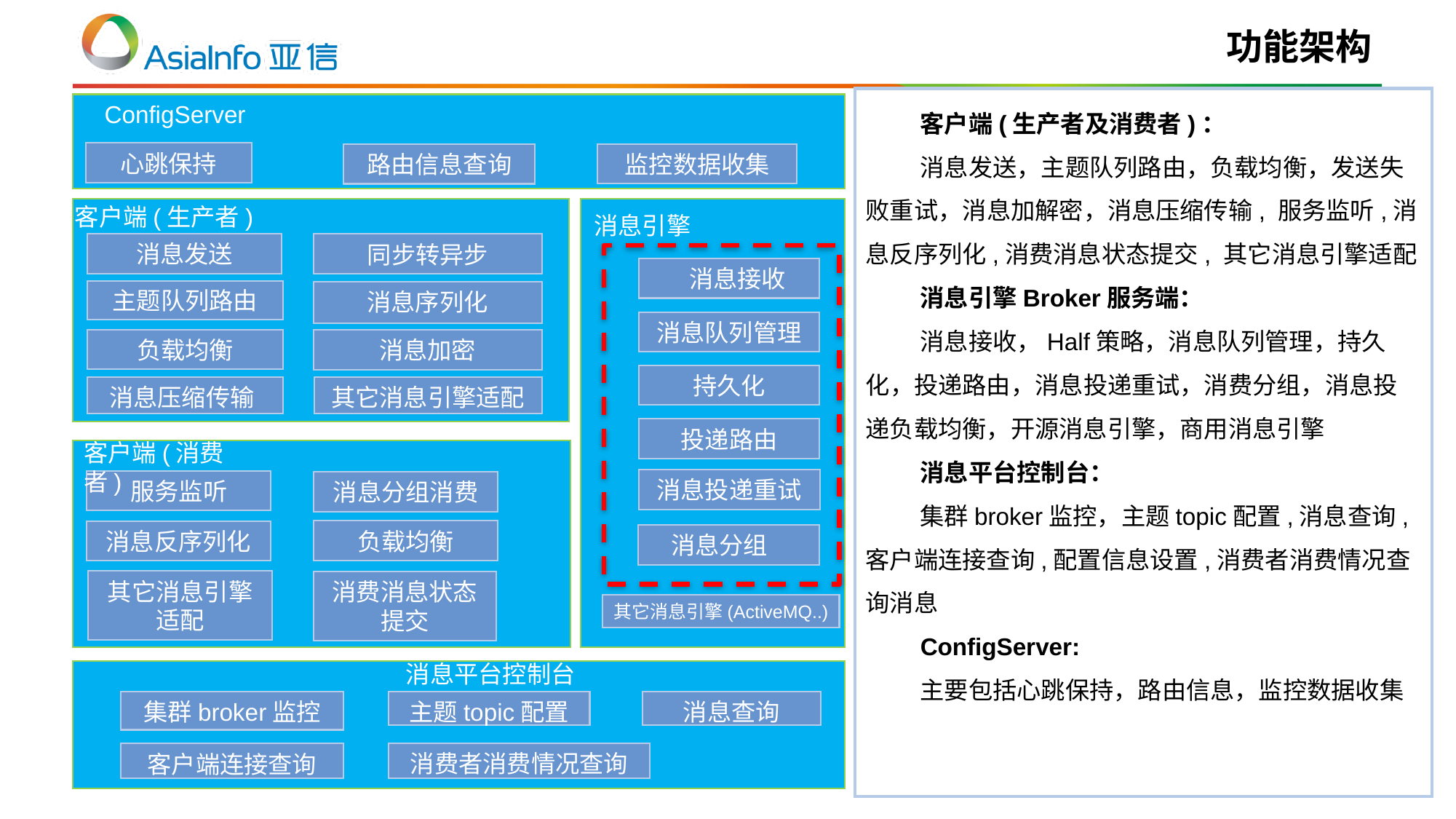

功能架构
客户端(生产者及消费者)：
消息发送，主题队列路由，负载均衡，发送失败重试，消息加解密，消息压缩传输, 服务监听,消息反序列化,消费消息状态提交, 其它消息引擎适配
消息引擎Broker服务端：
消息接收，Half策略，消息队列管理，持久化，投递路由，消息投递重试，消费分组，消息投递负载均衡，开源消息引擎，商用消息引擎
消息平台控制台：
集群broker监控，主题topic配置,消息查询, 客户端连接查询,配置信息设置,消费者消费情况查询消息
ConfigServer:
主要包括心跳保持，路由信息，监控数据收集

ConfigServer

心跳保持
监控数据收集
路由信息查询
客户端(生产者)

消息引擎
消息发送
同步转异步

  消息接收
主题队列路由
消息序列化
消息队列管理
负载均衡
消息加密
持久化
 消息压缩传输
其它消息引擎适配
投递路由
客户端(消费者)

消息投递重试
服务监听
消息分组消费
消息反序列化
负载均衡
   消息分组
其它消息引擎
适配
消费消息状态提交
其它消息引擎(ActiveMQ..)
消息平台控制台

消息查询
集群broker监控
主题topic配置
消费者消费情况查询
客户端连接查询